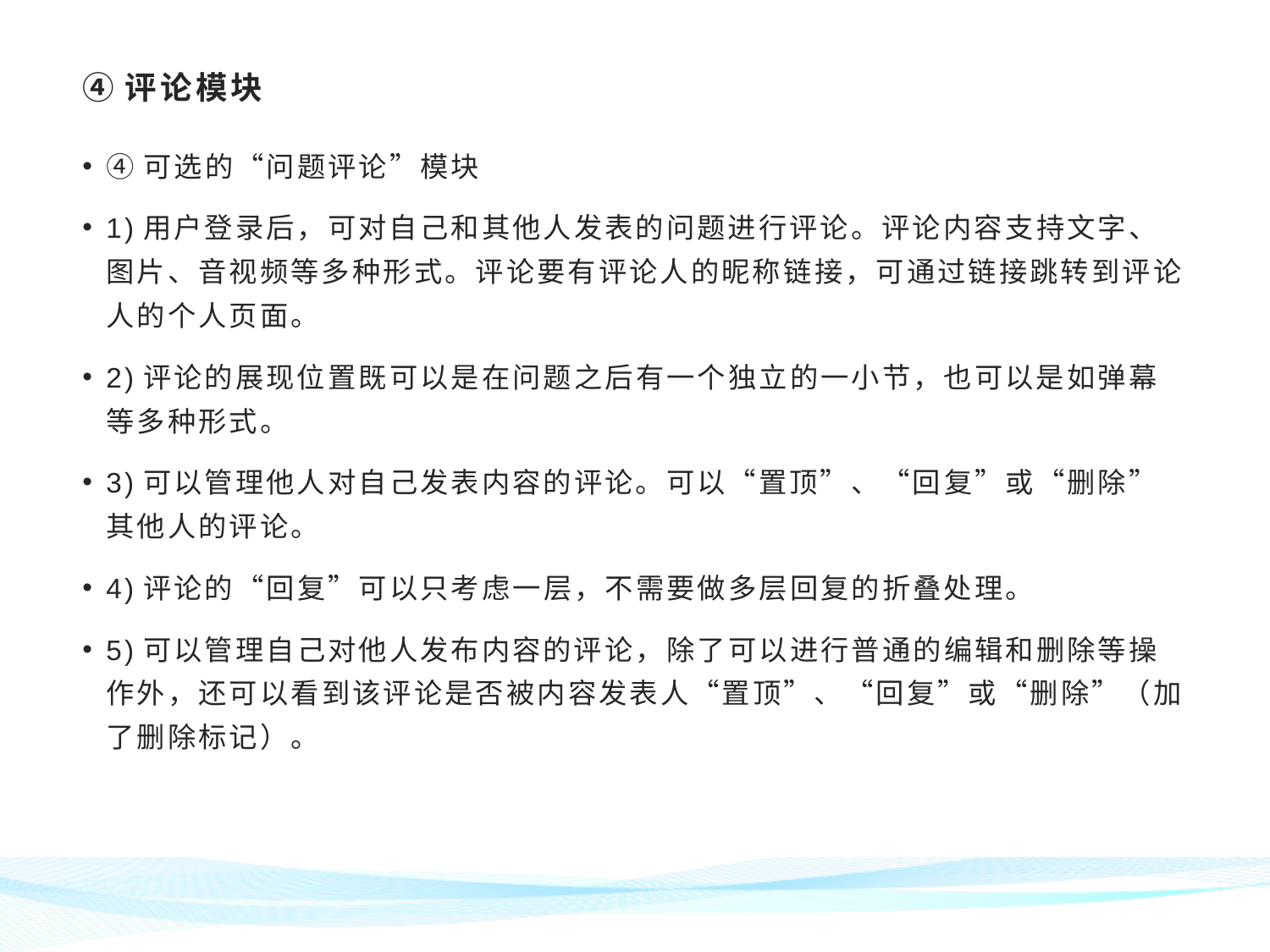

# ④评论模块
④可选的“问题评论”模块
1)用户登录后，可对自己和其他人发表的问题进行评论。评论内容支持文字、图片、音视频等多种形式。评论要有评论人的昵称链接，可通过链接跳转到评论人的个人页面。
2)评论的展现位置既可以是在问题之后有一个独立的一小节，也可以是如弹幕等多种形式。
3)可以管理他人对自己发表内容的评论。可以“置顶”、“回复”或“删除”其他人的评论。
4)评论的“回复”可以只考虑一层，不需要做多层回复的折叠处理。
5)可以管理自己对他人发布内容的评论，除了可以进行普通的编辑和删除等操作外，还可以看到该评论是否被内容发表人“置顶”、“回复”或“删除”（加了删除标记）。